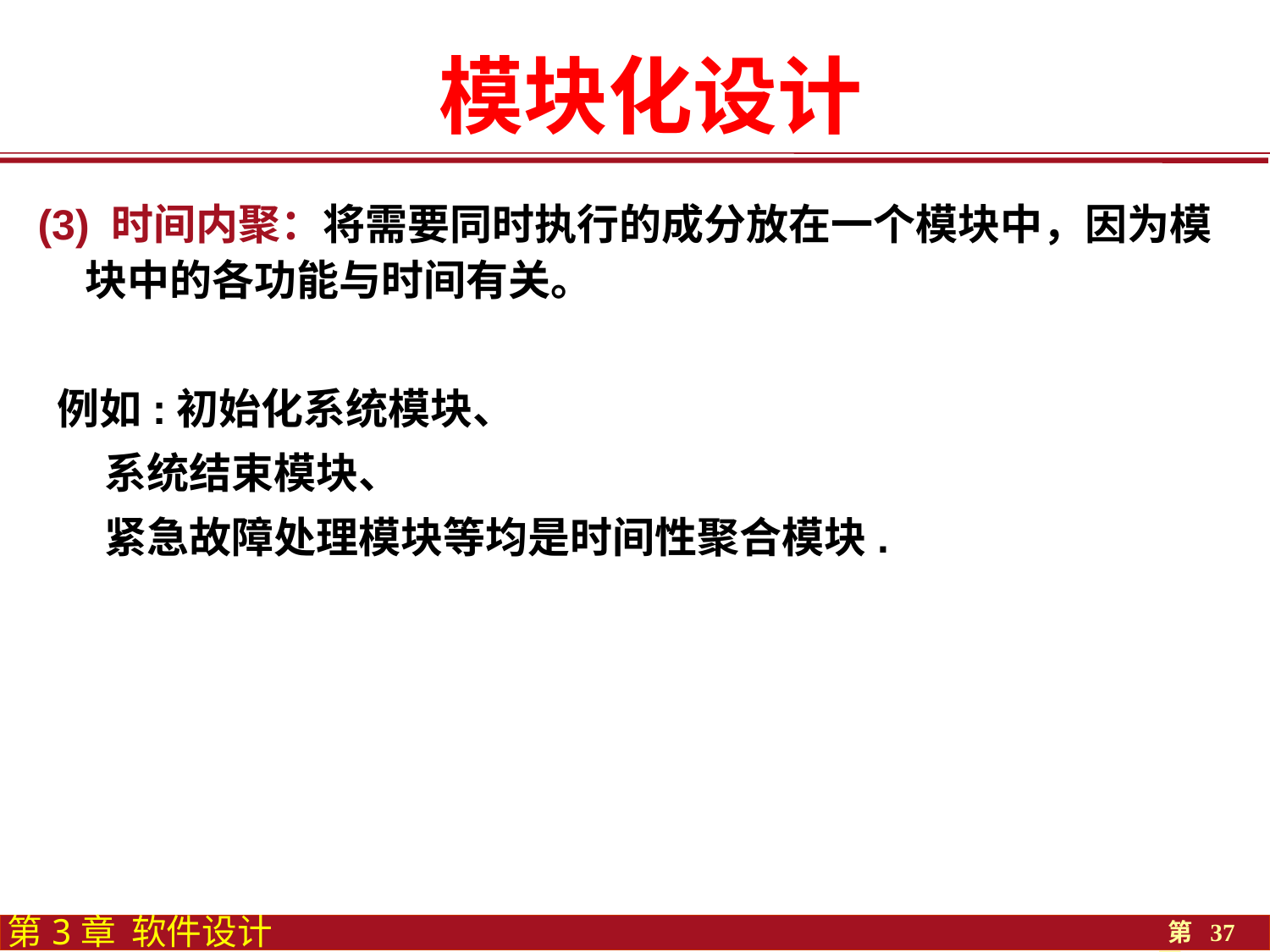

模块化设计
(3) 时间内聚：将需要同时执行的成分放在一个模块中，因为模块中的各功能与时间有关。

 例如:初始化系统模块、
      系统结束模块、
      紧急故障处理模块等均是时间性聚合模块.